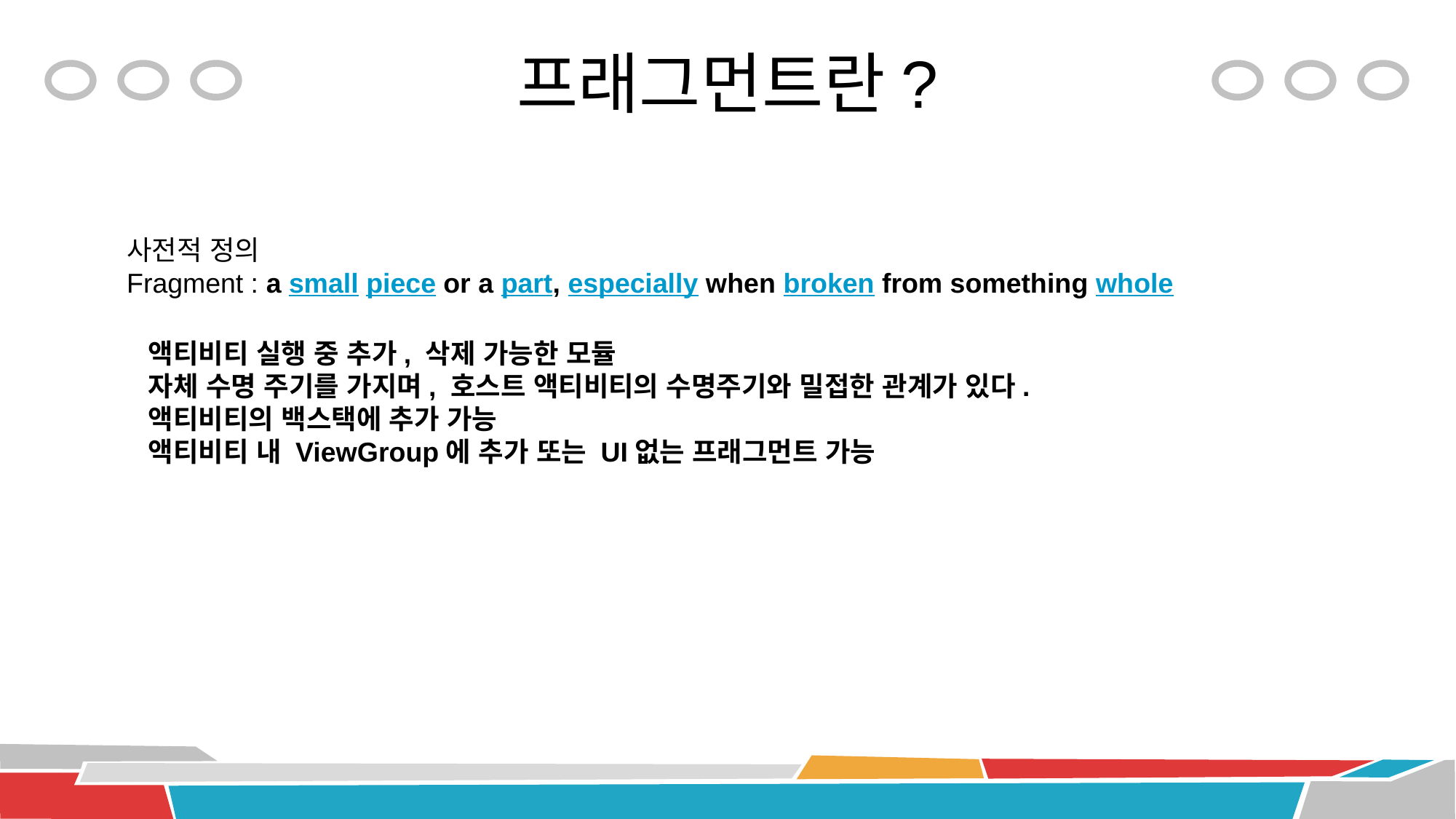

# 프래그먼트란?
사전적 정의
Fragment : a small piece or a part, especially when broken from something whole
액티비티 실행 중 추가, 삭제 가능한 모듈
자체 수명 주기를 가지며, 호스트 액티비티의 수명주기와 밀접한 관계가 있다.
액티비티의 백스택에 추가 가능
액티비티 내 ViewGroup에 추가 또는 UI없는 프래그먼트 가능